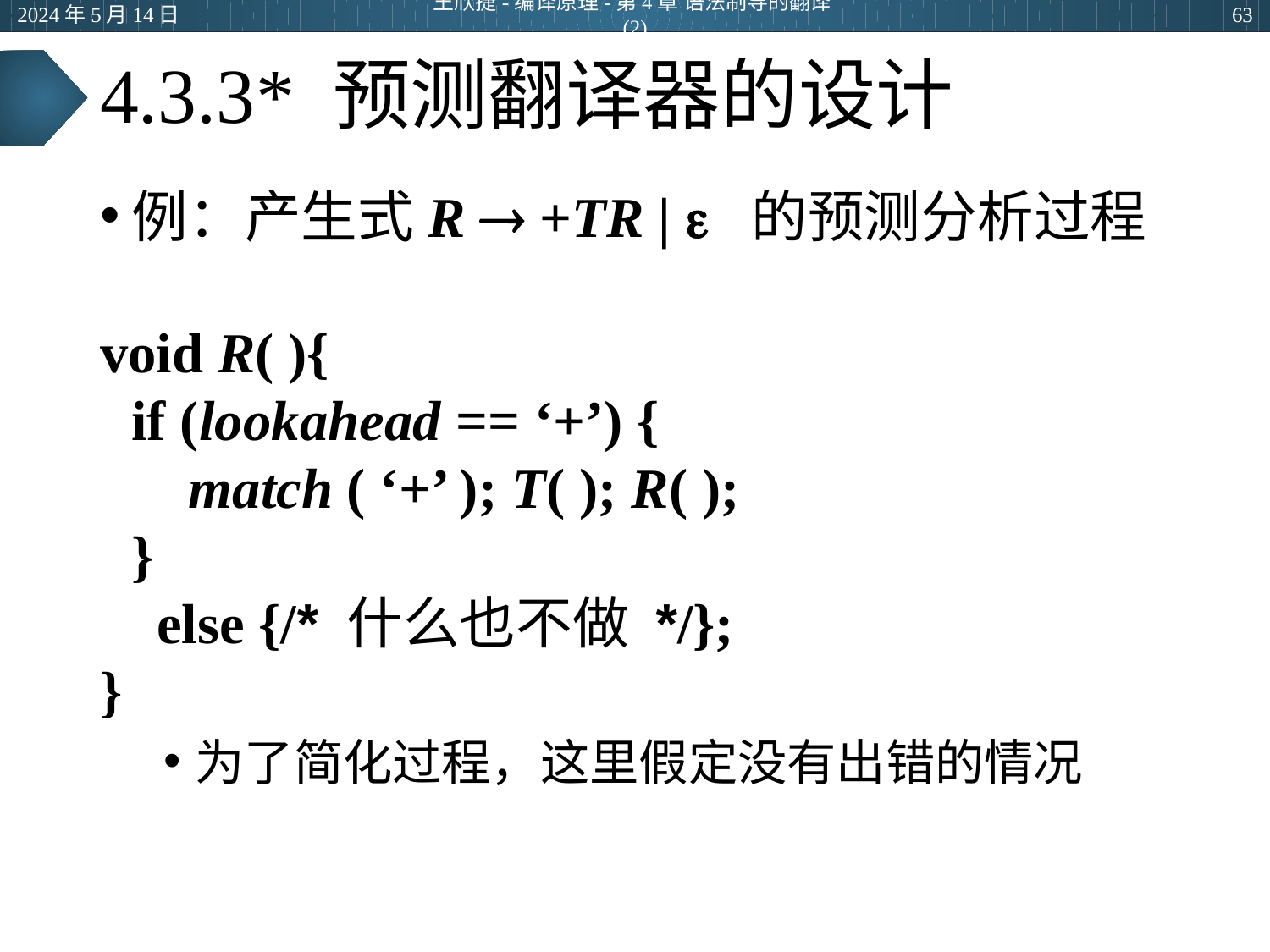

2024年5月14日
王欣捷-编译原理-第4章 语法制导的翻译(2)
63
# 4.3.3* 预测翻译器的设计
例：产生式R → +TR | ε 的预测分析过程

void R( ){
	if (lookahead == ‘+’) {
	    match ( ‘+’ ); T( ); R( );
	}
    else {/* 什么也不做 */};
}
为了简化过程，这里假定没有出错的情况